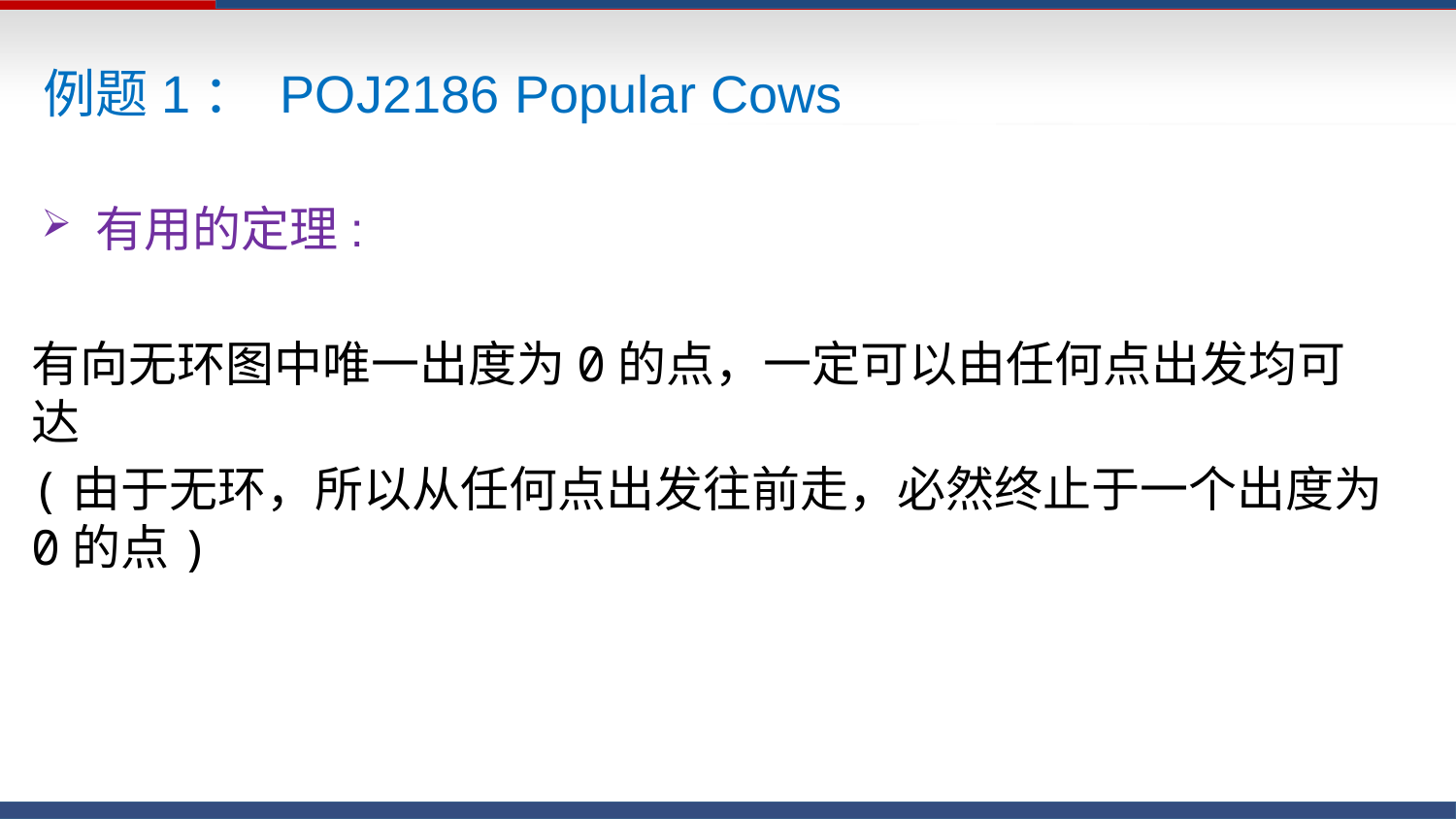

例题1： POJ2186 Popular Cows
有用的定理:

有向无环图中唯一出度为0的点，一定可以由任何点出发均可达
(由于无环，所以从任何点出发往前走，必然终止于一个出度为0的点)